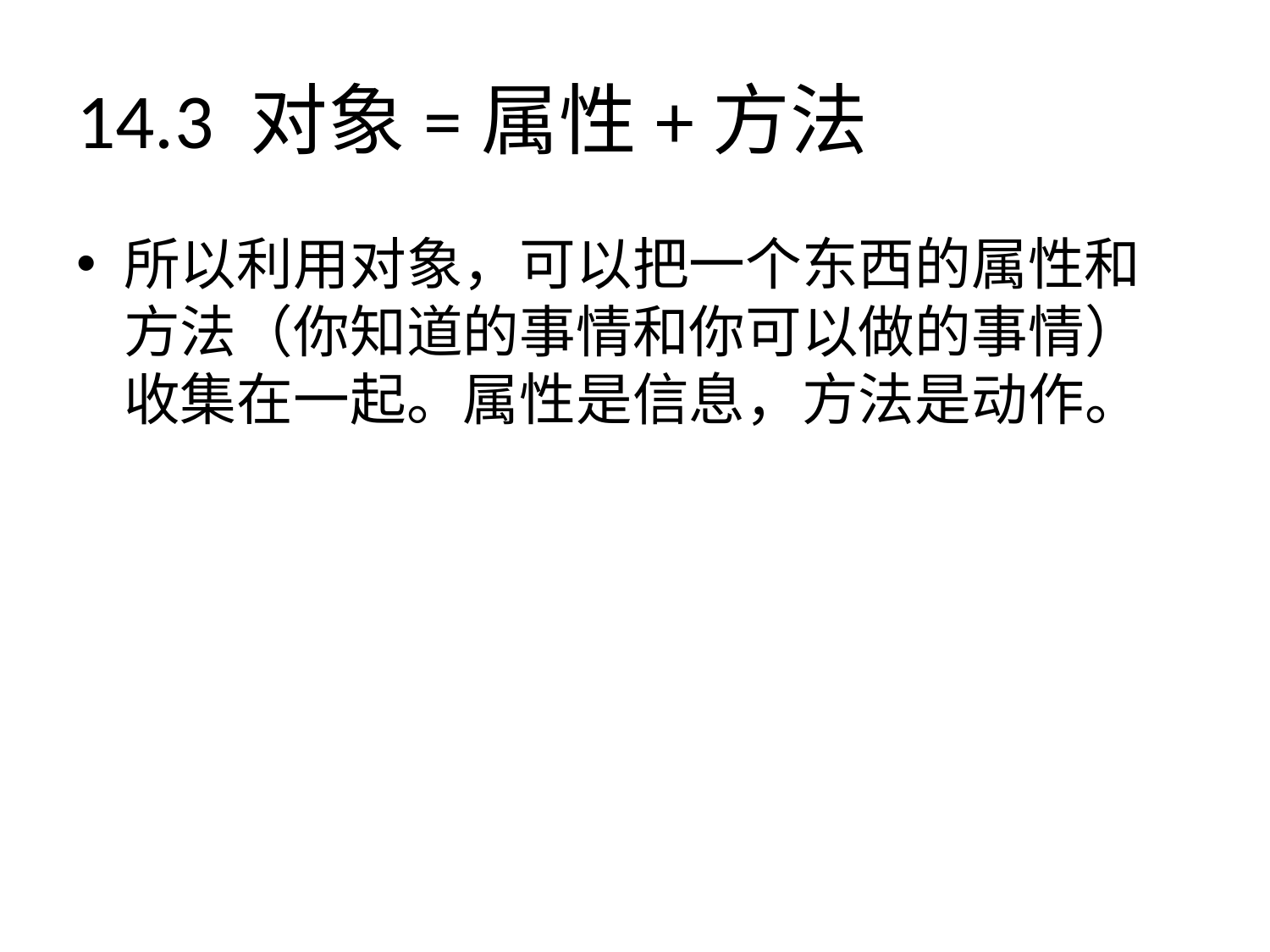

# 14.3 对象=属性+方法
所以利用对象，可以把一个东西的属性和方法（你知道的事情和你可以做的事情）收集在一起。属性是信息，方法是动作。